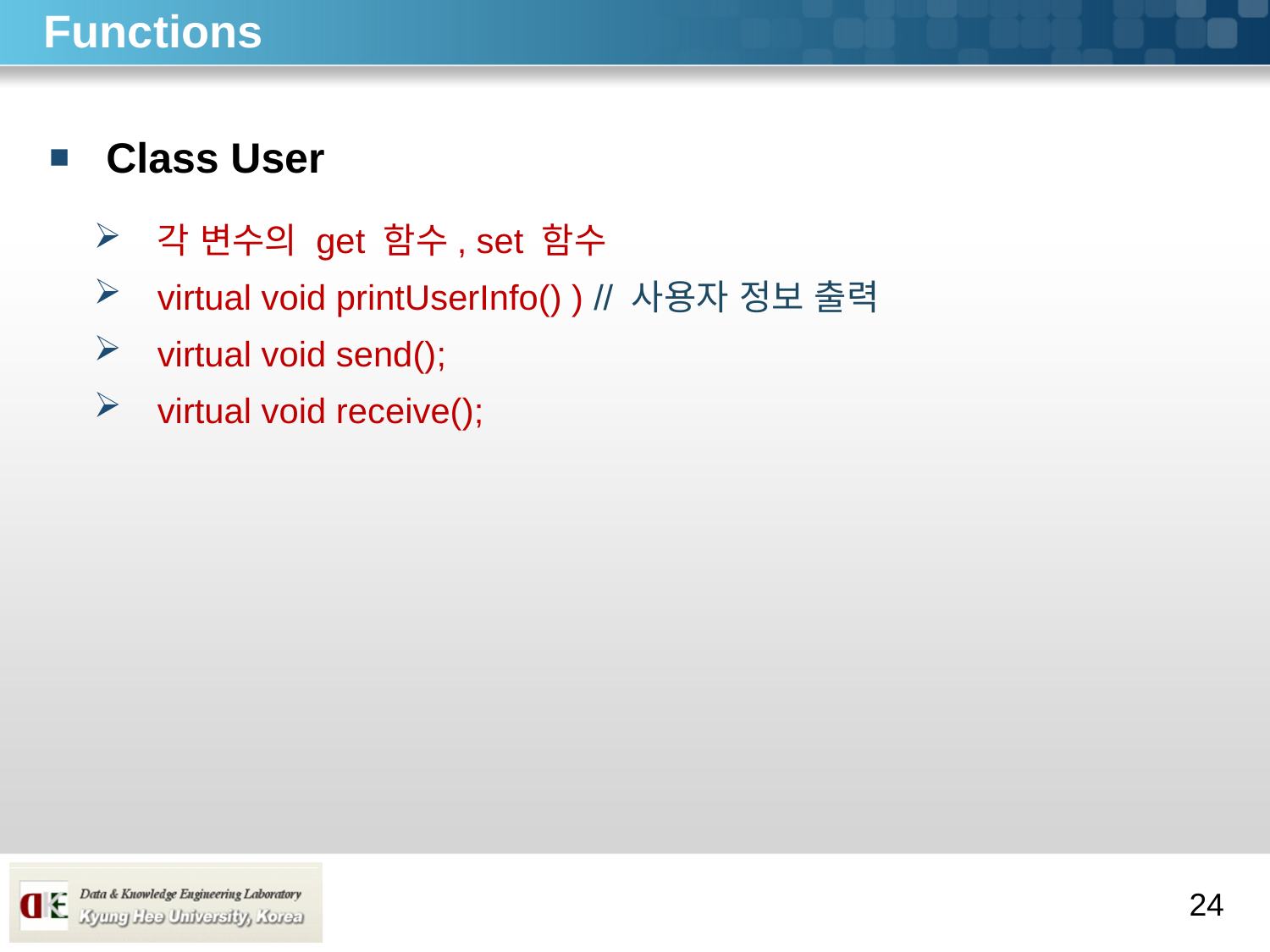

# Functions
 Class User
각 변수의 get 함수, set 함수
virtual void printUserInfo() ) // 사용자 정보 출력
virtual void send();
virtual void receive();